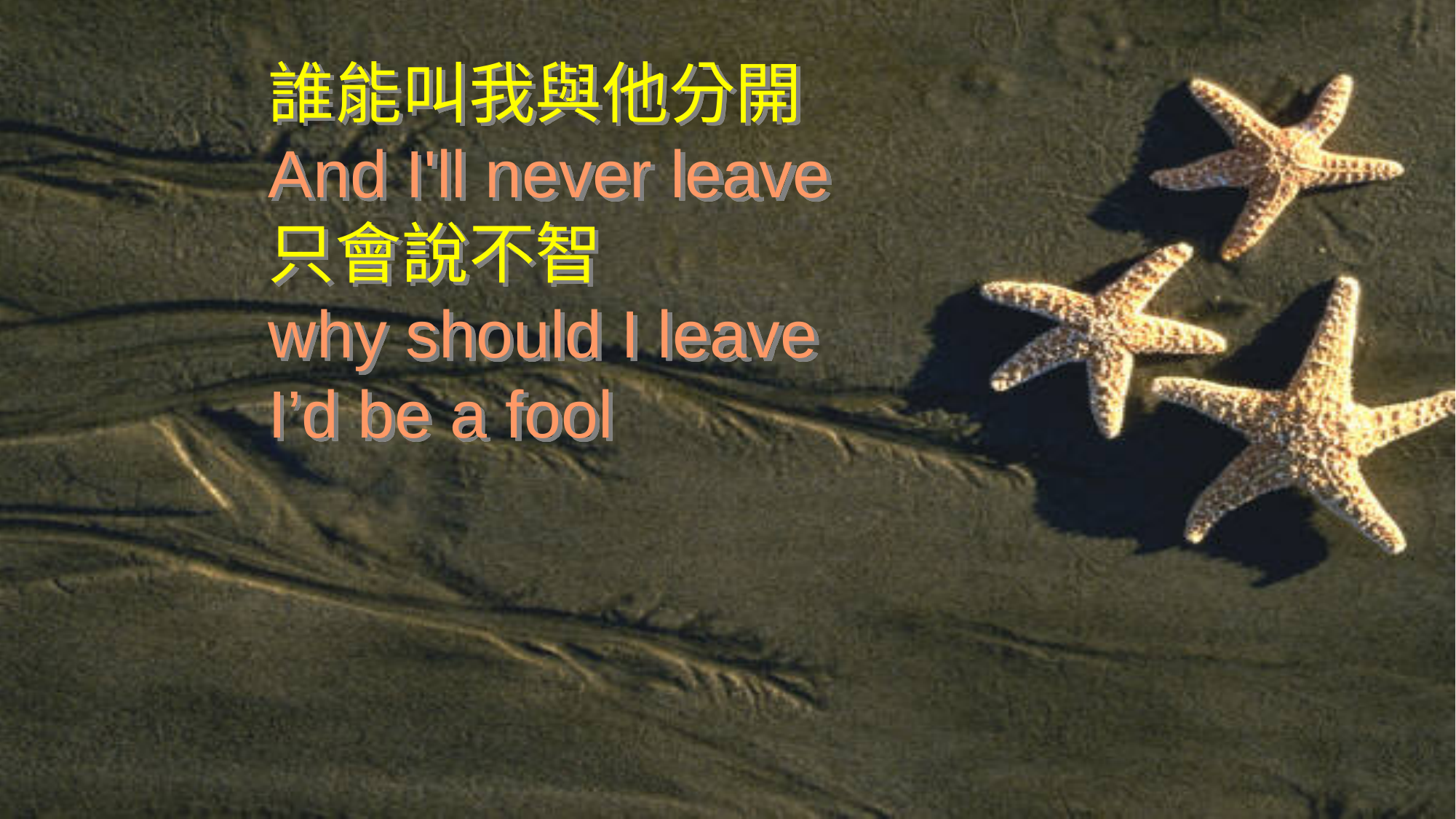

誰能叫我與他分開
And I'll never leave
只會說不智
why should I leave
I’d be a fool